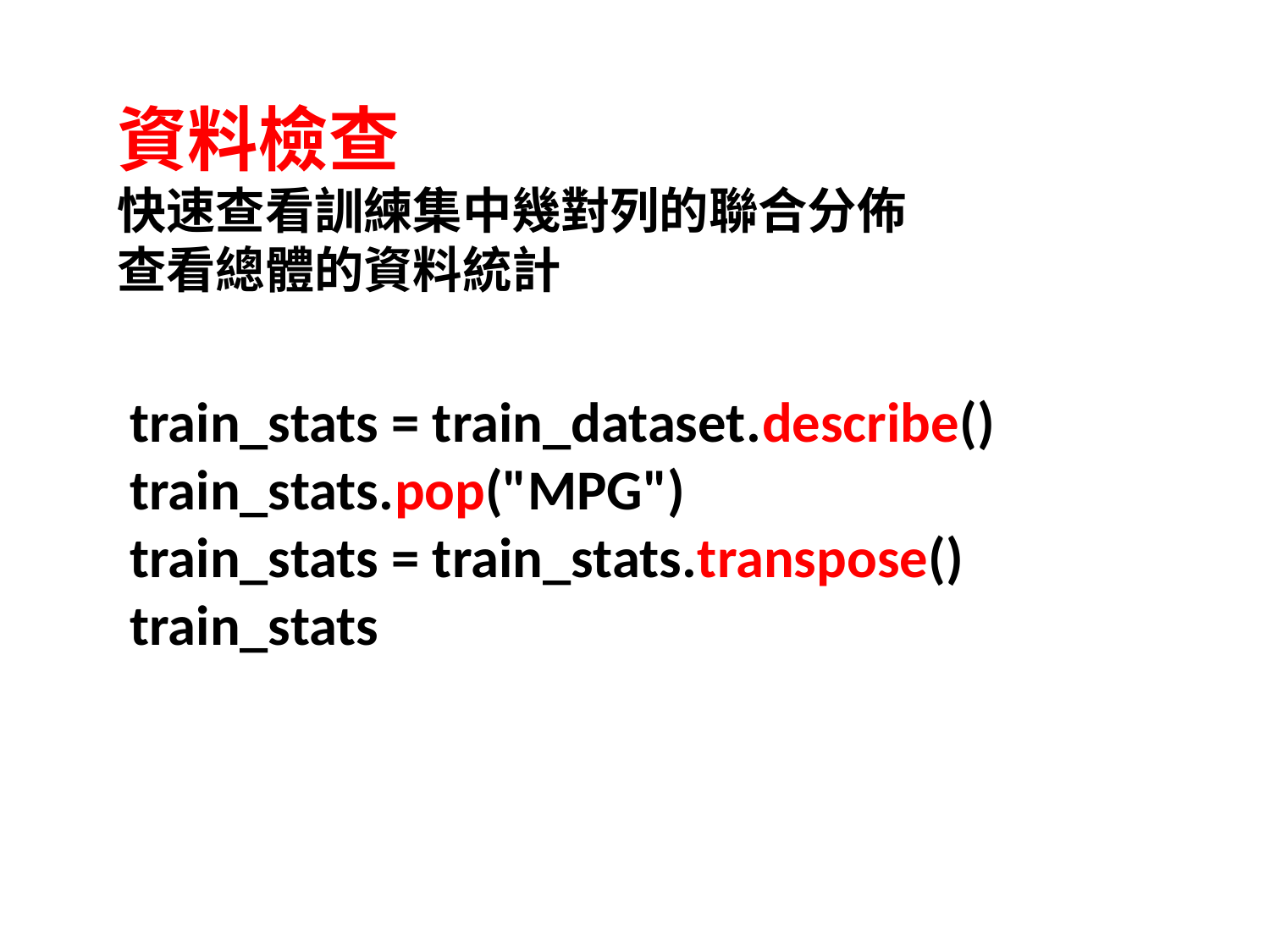

資料檢查
快速查看訓練集中幾對列的聯合分佈查看總體的資料統計
train_stats = train_dataset.describe()
train_stats.pop("MPG")
train_stats = train_stats.transpose()
train_stats